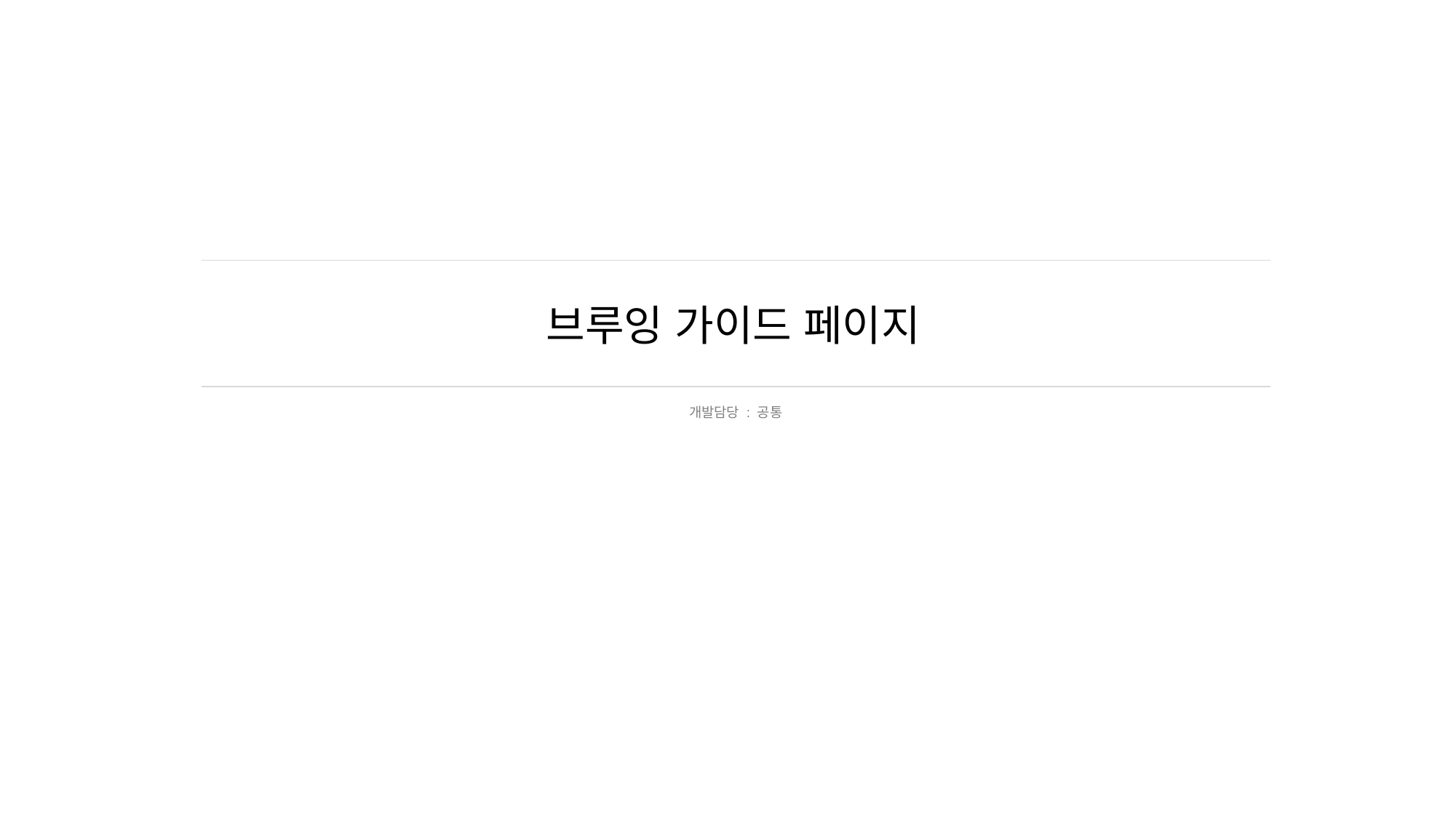

# 브루잉 가이드 페이지
개발담당 : 공통